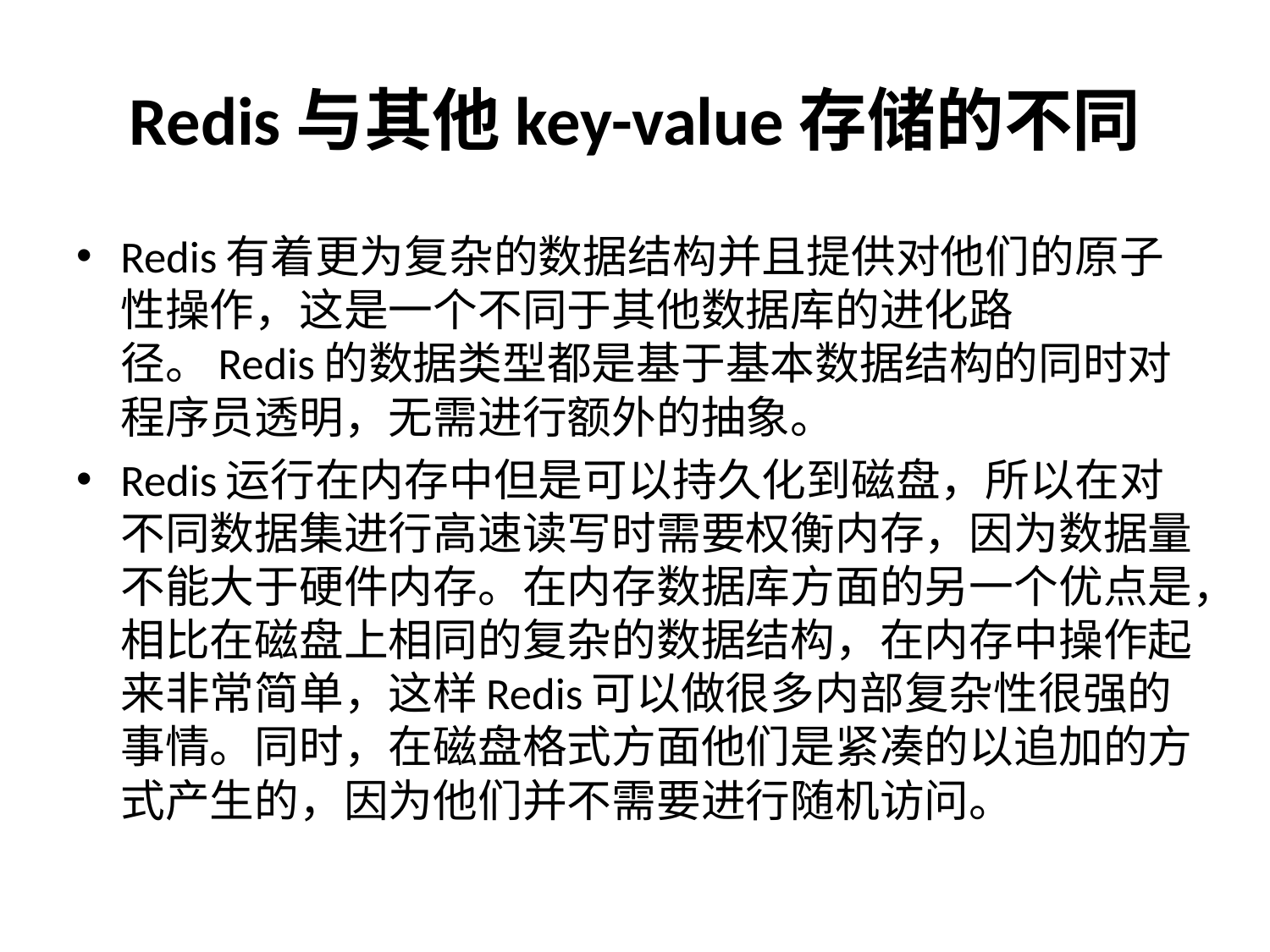

# Redis与其他key-value存储的不同
Redis有着更为复杂的数据结构并且提供对他们的原子性操作，这是一个不同于其他数据库的进化路径。Redis的数据类型都是基于基本数据结构的同时对程序员透明，无需进行额外的抽象。
Redis运行在内存中但是可以持久化到磁盘，所以在对不同数据集进行高速读写时需要权衡内存，因为数据量不能大于硬件内存。在内存数据库方面的另一个优点是，相比在磁盘上相同的复杂的数据结构，在内存中操作起来非常简单，这样Redis可以做很多内部复杂性很强的事情。同时，在磁盘格式方面他们是紧凑的以追加的方式产生的，因为他们并不需要进行随机访问。